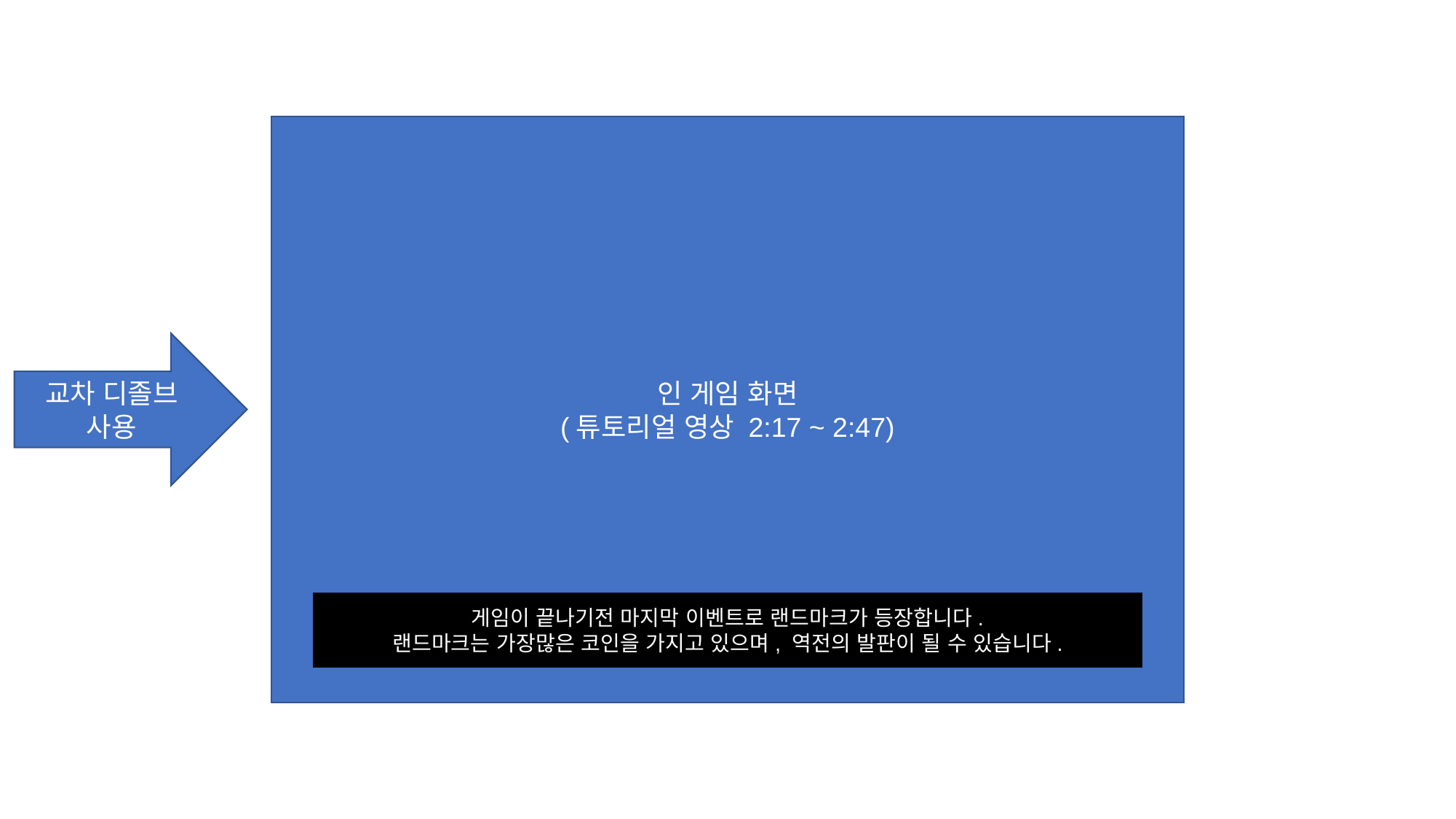

인 게임 화면
(튜토리얼 영상 2:17 ~ 2:47)
교차 디졸브 사용
게임이 끝나기전 마지막 이벤트로 랜드마크가 등장합니다.
랜드마크는 가장많은 코인을 가지고 있으며, 역전의 발판이 될 수 있습니다.